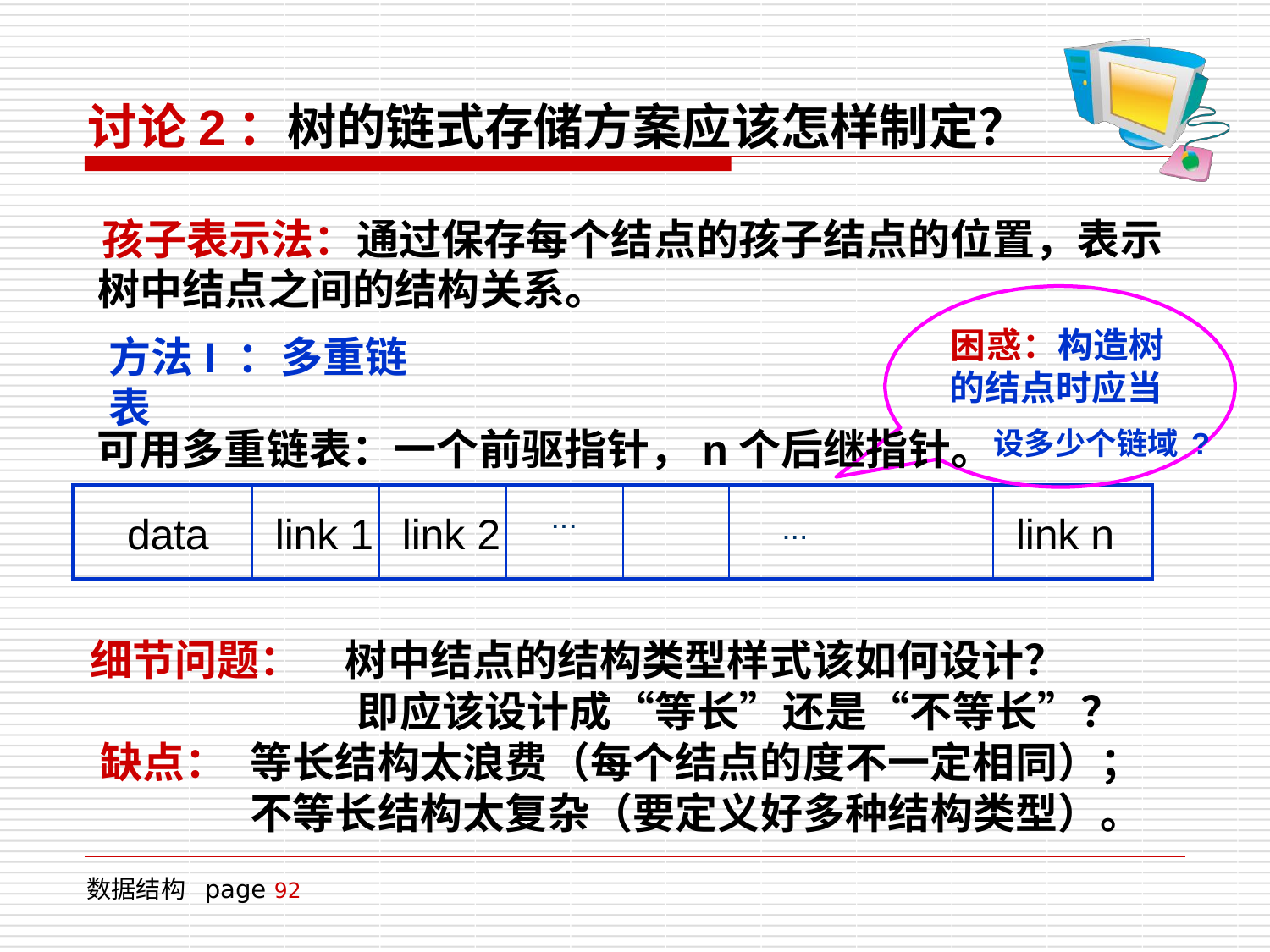

# 讨论2：树的链式存储方案应该怎样制定？

孩子表示法：通过保存每个结点的孩子结点的位置，表示
树中结点之间的结构关系。
困惑：构造树

方法I ：多重链表
的结点时应当
可用多重链表：一个前驱指针，n个后继指针。设多少个链域?
| data | link 1 | link 2 | ... |  | ... | link n |
| --- | --- | --- | --- | --- | --- | --- |
细节问题：
树中结点的结构类型样式该如何设计？
即应该设计成“等长”还是“不等长”？
缺点：	等长结构太浪费（每个结点的度不一定相同）； 不等长结构太复杂（要定义好多种结构类型）。

数据结构 page 92